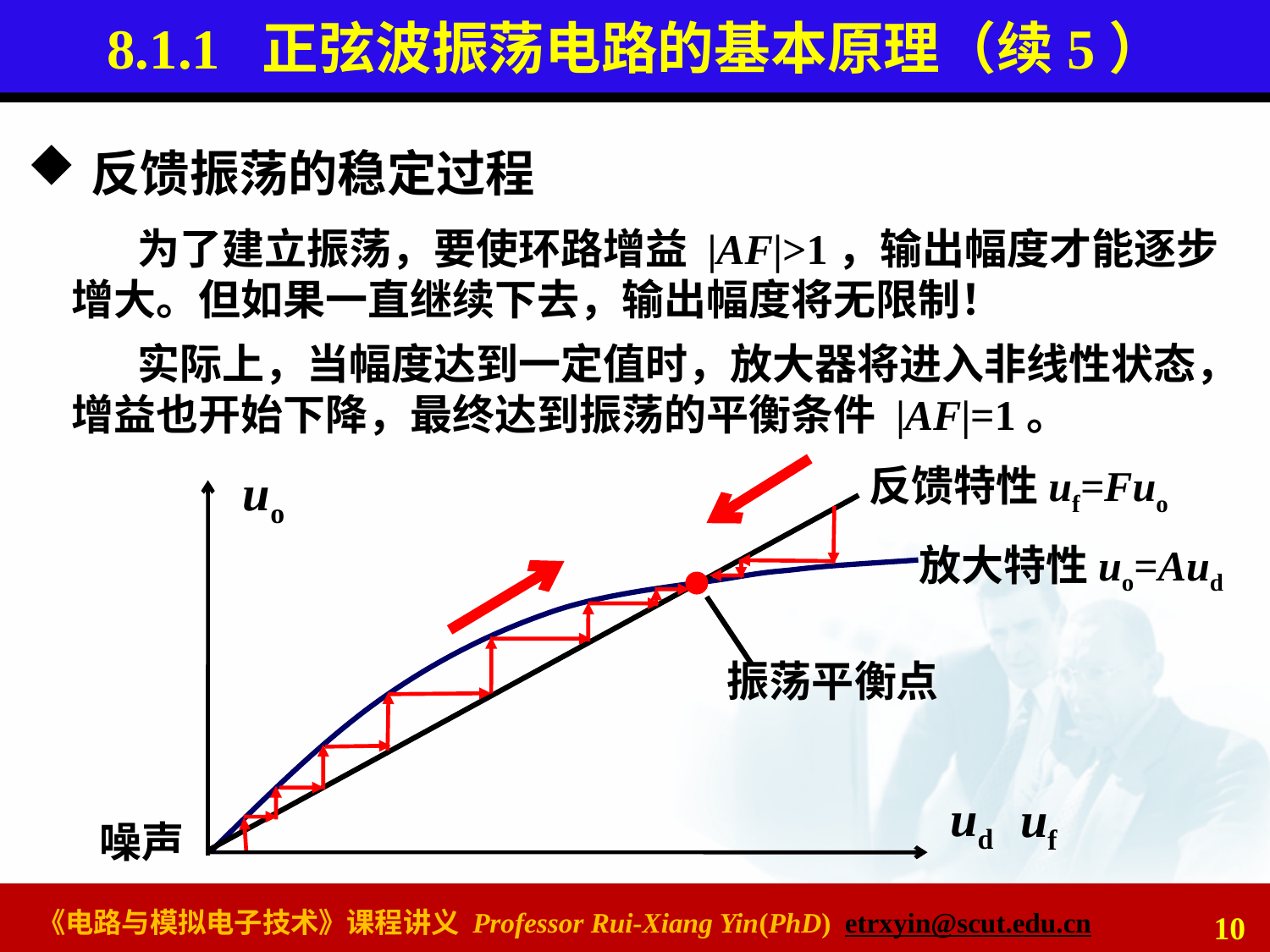

# 8.1.1  正弦波振荡电路的基本原理（续5）
反馈振荡的稳定过程
为了建立振荡，要使环路增益 |AF|>1，输出幅度才能逐步增大。但如果一直继续下去，输出幅度将无限制！
实际上，当幅度达到一定值时，放大器将进入非线性状态，增益也开始下降，最终达到振荡的平衡条件 |AF|=1。
反馈特性uf=Fuo
uo

ud
uf

放大特性uo=Aud

振荡平衡点

噪声

10